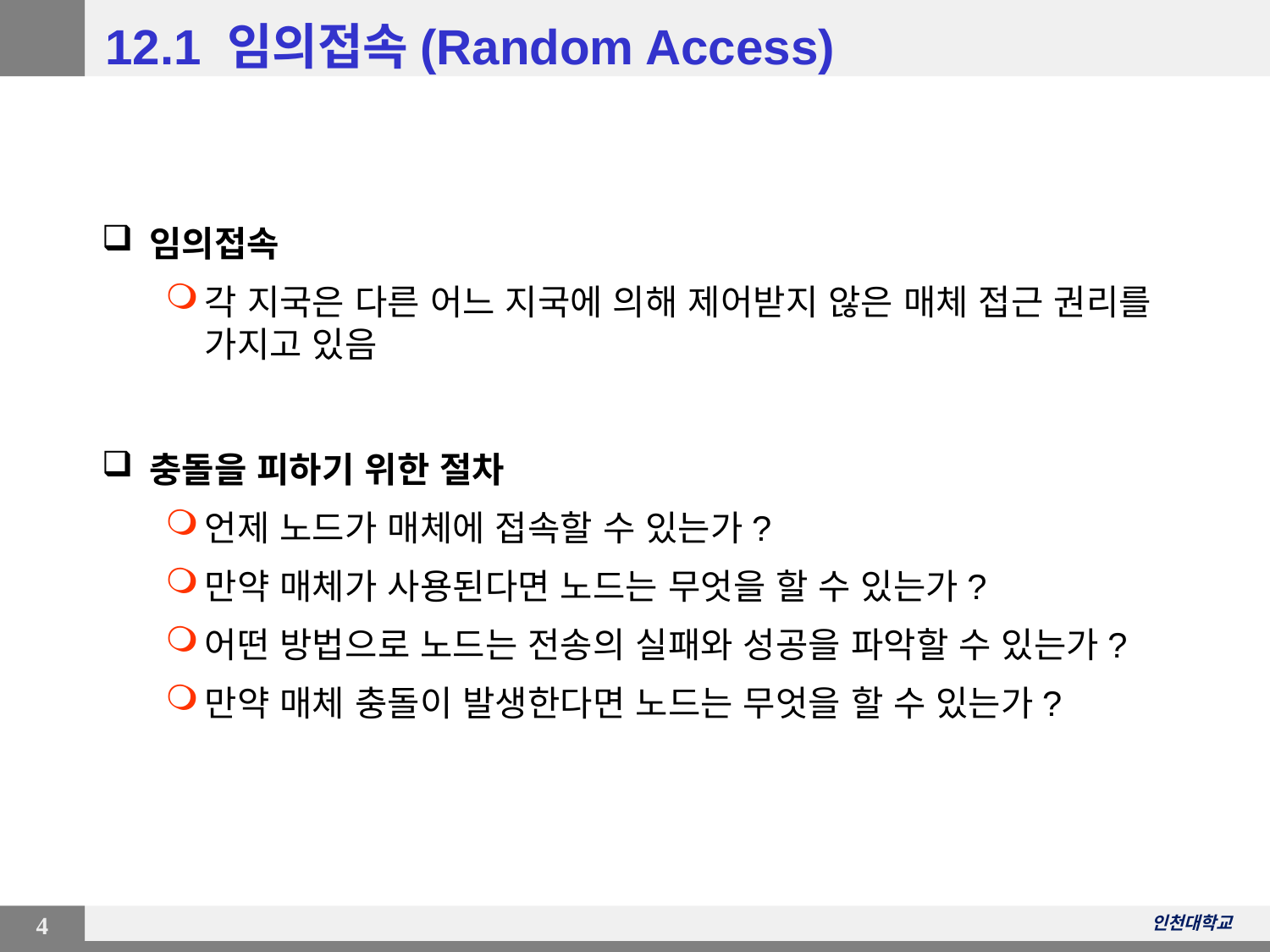

# 12.1 임의접속(Random Access)
임의접속
각 지국은 다른 어느 지국에 의해 제어받지 않은 매체 접근 권리를 가지고 있음

충돌을 피하기 위한 절차
언제 노드가 매체에 접속할 수 있는가?
만약 매체가 사용된다면 노드는 무엇을 할 수 있는가?
어떤 방법으로 노드는 전송의 실패와 성공을 파악할 수 있는가?
만약 매체 충돌이 발생한다면 노드는 무엇을 할 수 있는가?